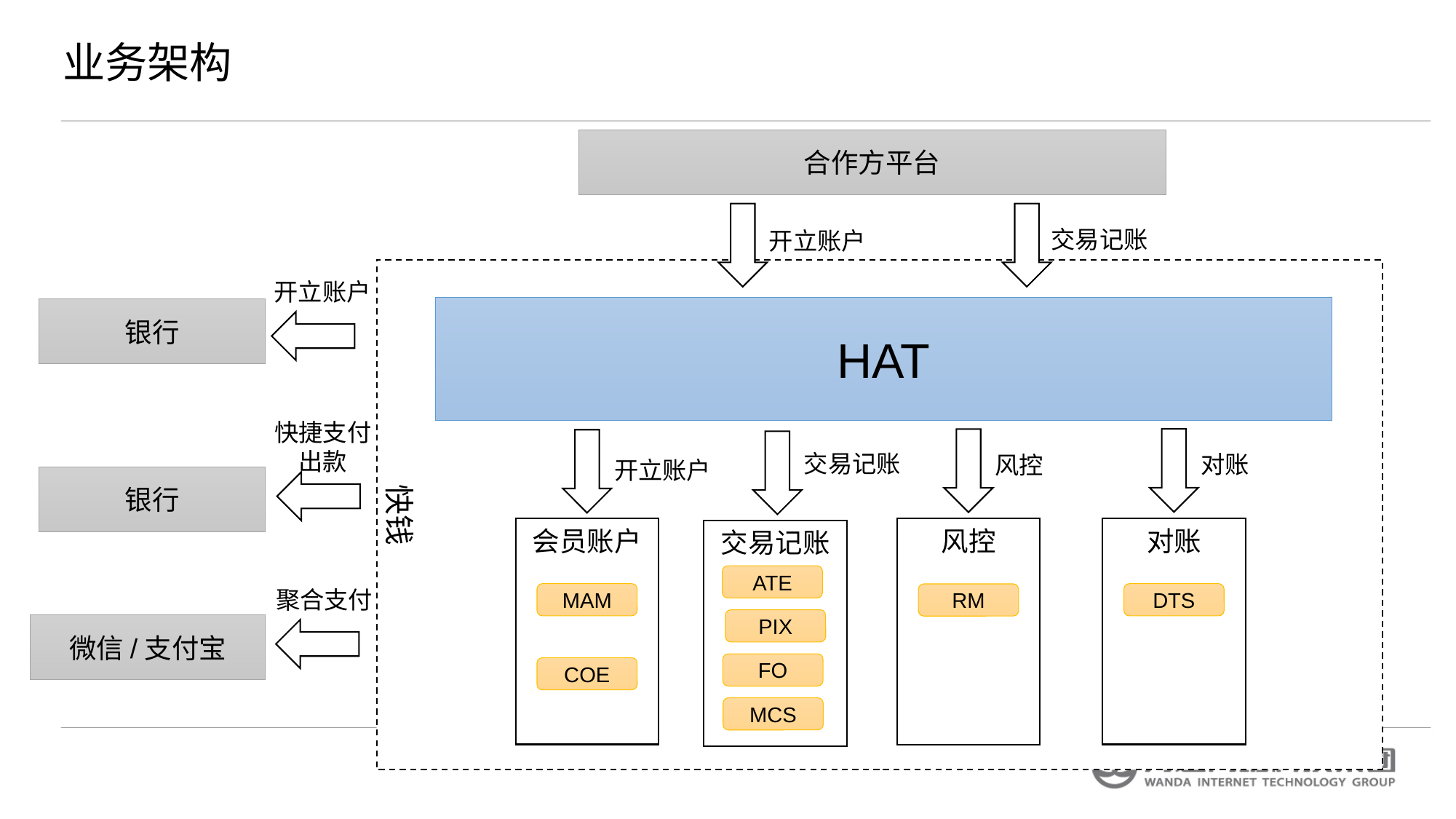

业务架构
合作方平台

交易记账
开立账户
快钱
开立账户

HAT
银行
快捷支付
出款

交易记账
对账
风控
开立账户

银行
会员账户
对账
风控
交易记账
ATE
聚合支付
MAM
DTS
RM

PIX
微信/支付宝
FO
COE
MCS